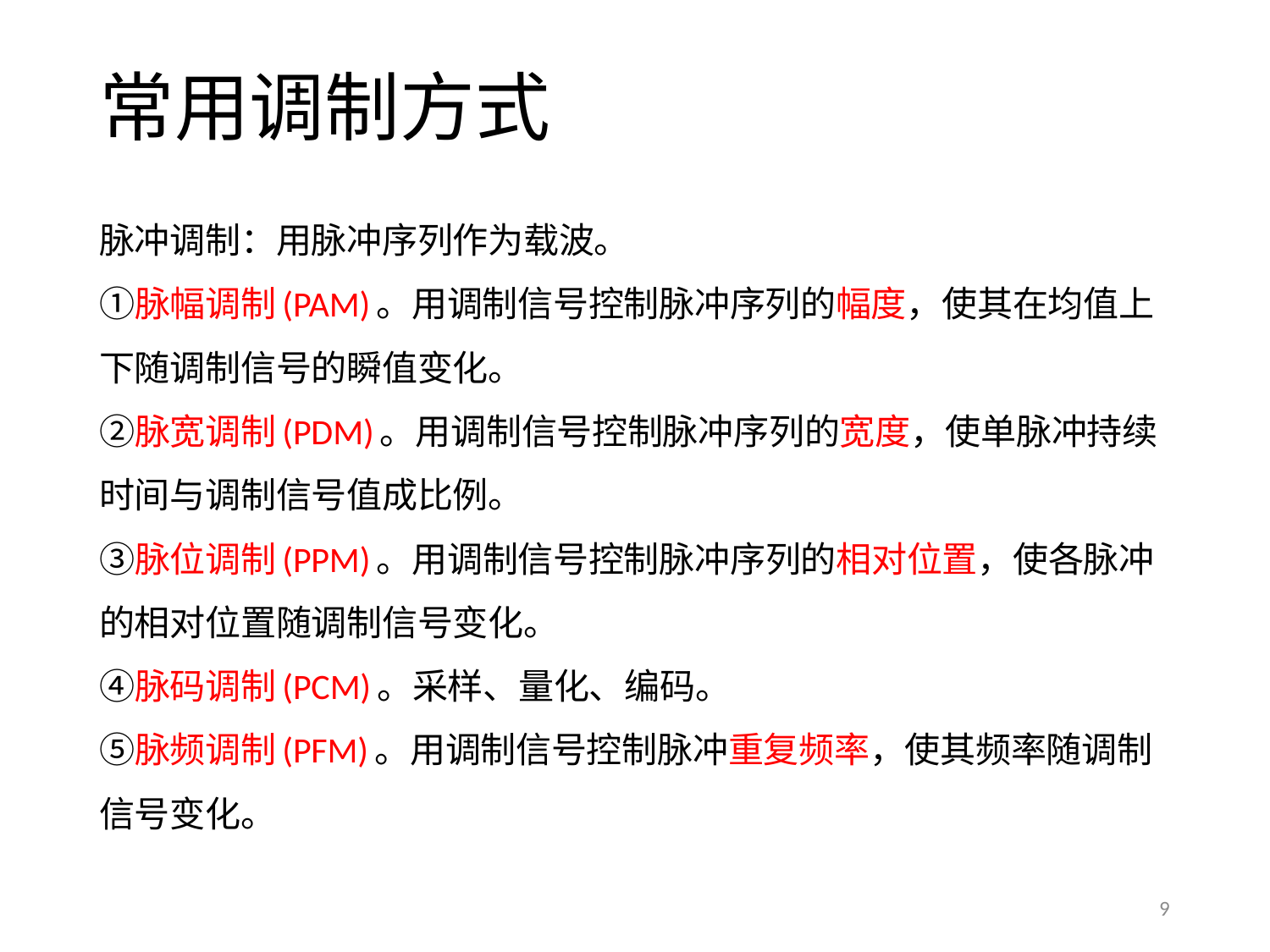

9
# 常用调制方式
脉冲调制：用脉冲序列作为载波。
①脉幅调制(PAM)。用调制信号控制脉冲序列的幅度，使其在均值上下随调制信号的瞬值变化。
②脉宽调制(PDM)。用调制信号控制脉冲序列的宽度，使单脉冲持续时间与调制信号值成比例。
③脉位调制(PPM)。用调制信号控制脉冲序列的相对位置，使各脉冲的相对位置随调制信号变化。
④脉码调制(PCM)。采样、量化、编码。
⑤脉频调制(PFM)。用调制信号控制脉冲重复频率，使其频率随调制信号变化。